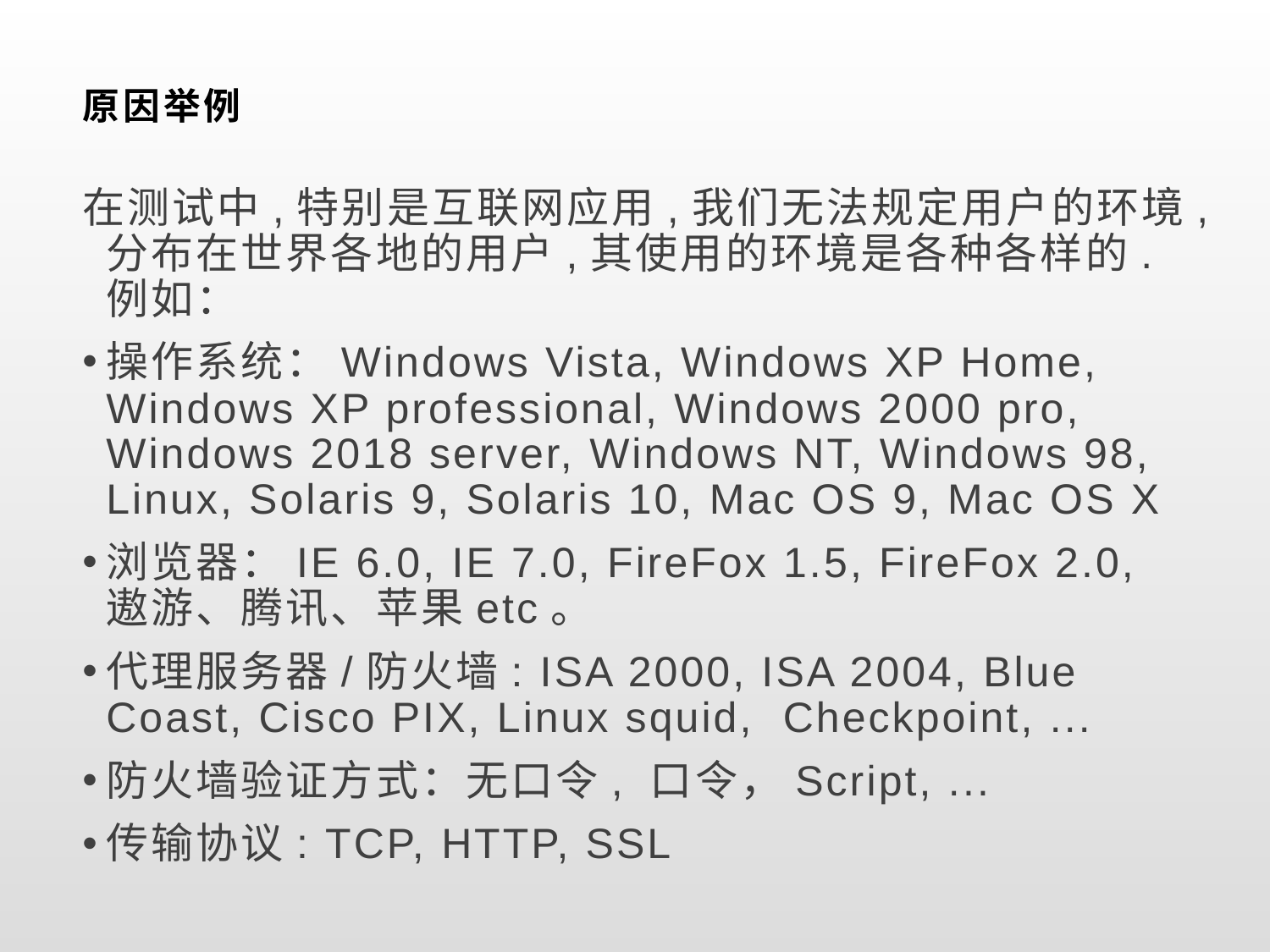

# 原因举例
在测试中,特别是互联网应用,我们无法规定用户的环境,分布在世界各地的用户,其使用的环境是各种各样的.例如：
操作系统：Windows Vista, Windows XP Home, Windows XP professional, Windows 2000 pro, Windows 2018 server, Windows NT, Windows 98, Linux, Solaris 9, Solaris 10, Mac OS 9, Mac OS X
浏览器：IE 6.0, IE 7.0, FireFox 1.5, FireFox 2.0, 遨游、腾讯、苹果etc。
代理服务器/防火墙: ISA 2000, ISA 2004, Blue Coast, Cisco PIX, Linux squid,  Checkpoint, ...
防火墙验证方式：无口令, 口令，Script, ...
传输协议: TCP, HTTP, SSL